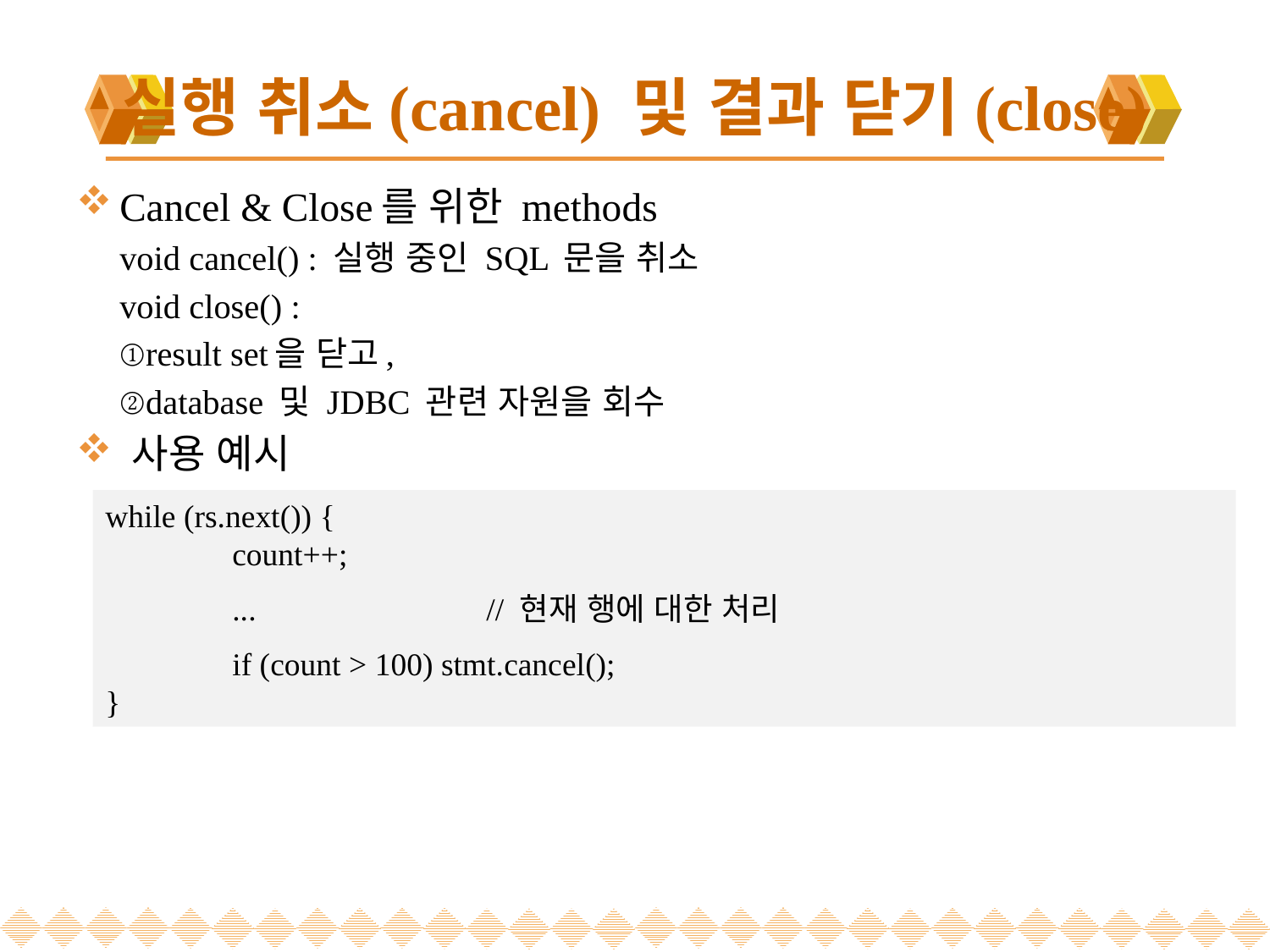

# 실행 취소(cancel) 및 결과 닫기(close)
Cancel & Close를 위한 methods
void cancel() : 실행 중인 SQL 문을 취소
void close() :
	①result set을 닫고,
	②database 및 JDBC 관련 자원을 회수
사용 예시
while (rs.next()) {
	count++;

	...		// 현재 행에 대한 처리

	if (count > 100) stmt.cancel();
}